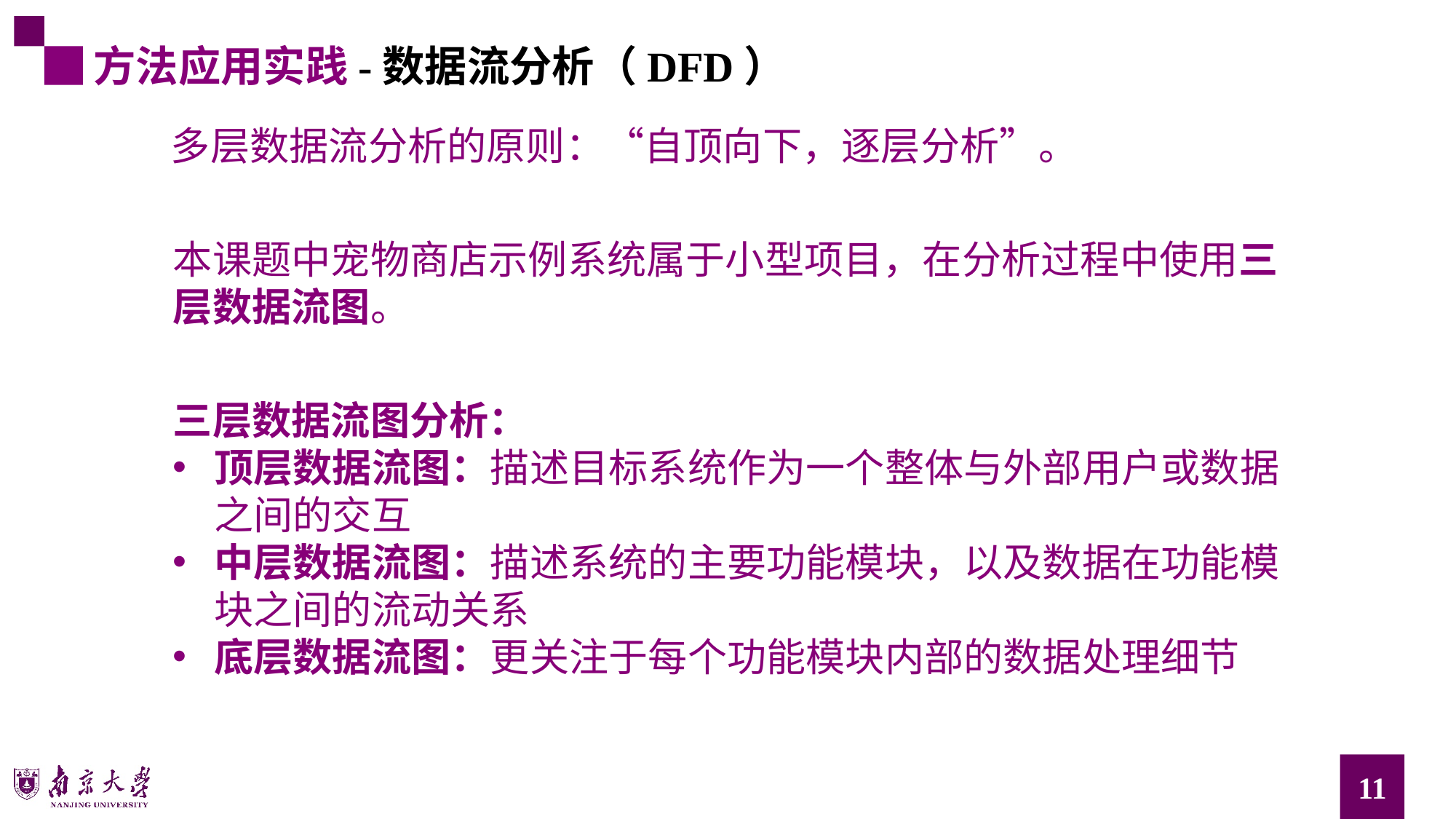

方法应用实践-数据流分析（DFD）
多层数据流分析的原则：“自顶向下，逐层分析”。
本课题中宠物商店示例系统属于小型项目，在分析过程中使用三层数据流图。
三层数据流图分析：
顶层数据流图：描述目标系统作为一个整体与外部用户或数据之间的交互
中层数据流图：描述系统的主要功能模块，以及数据在功能模块之间的流动关系
底层数据流图：更关注于每个功能模块内部的数据处理细节
11